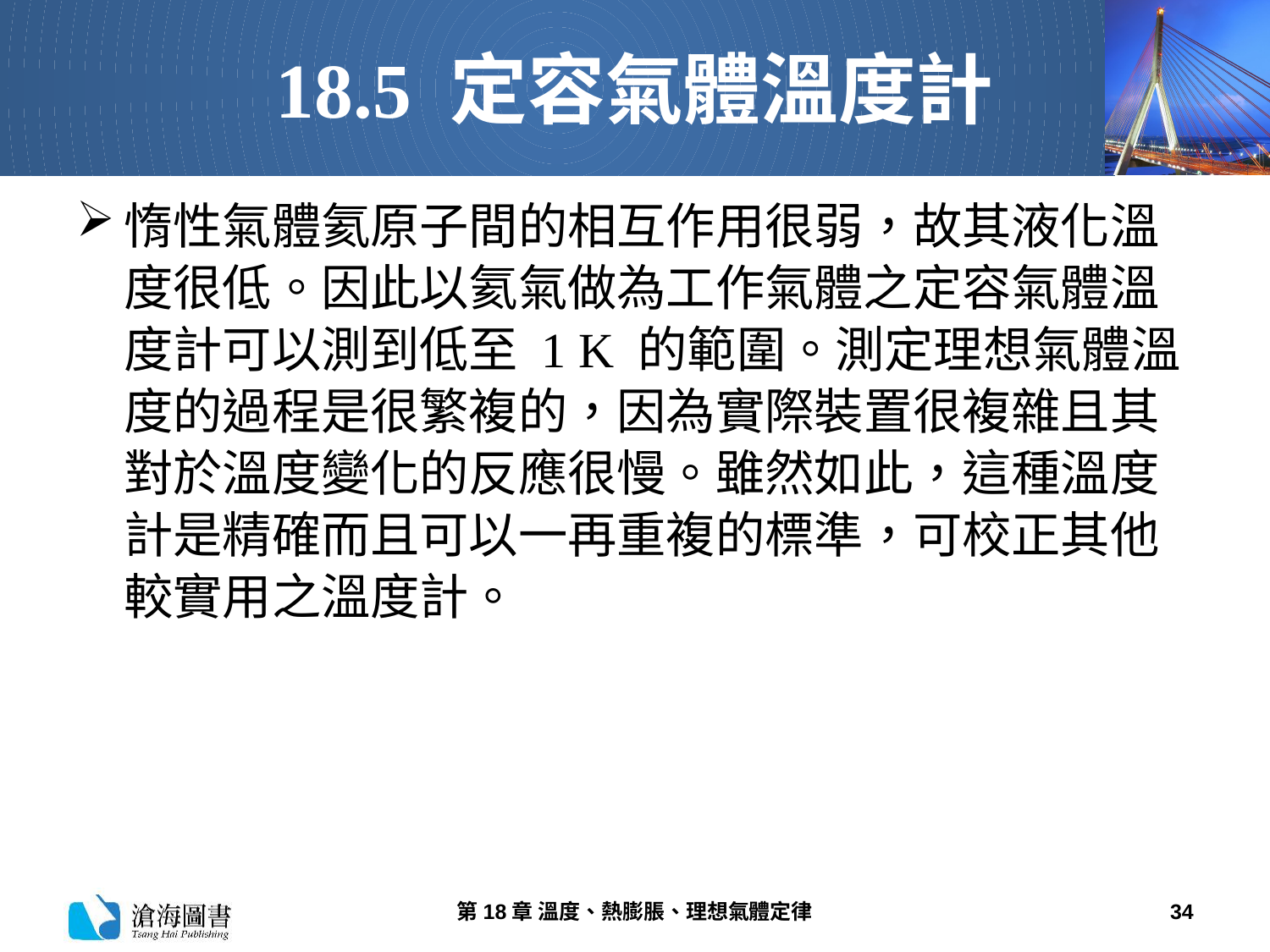

# 18.5 定容氣體溫度計
惰性氣體氦原子間的相互作用很弱，故其液化溫度很低。因此以氦氣做為工作氣體之定容氣體溫度計可以測到低至 1 K 的範圍。測定理想氣體溫度的過程是很繁複的，因為實際裝置很複雜且其對於溫度變化的反應很慢。雖然如此，這種溫度計是精確而且可以一再重複的標準，可校正其他較實用之溫度計。

第18章 溫度、熱膨脹、理想氣體定律
34